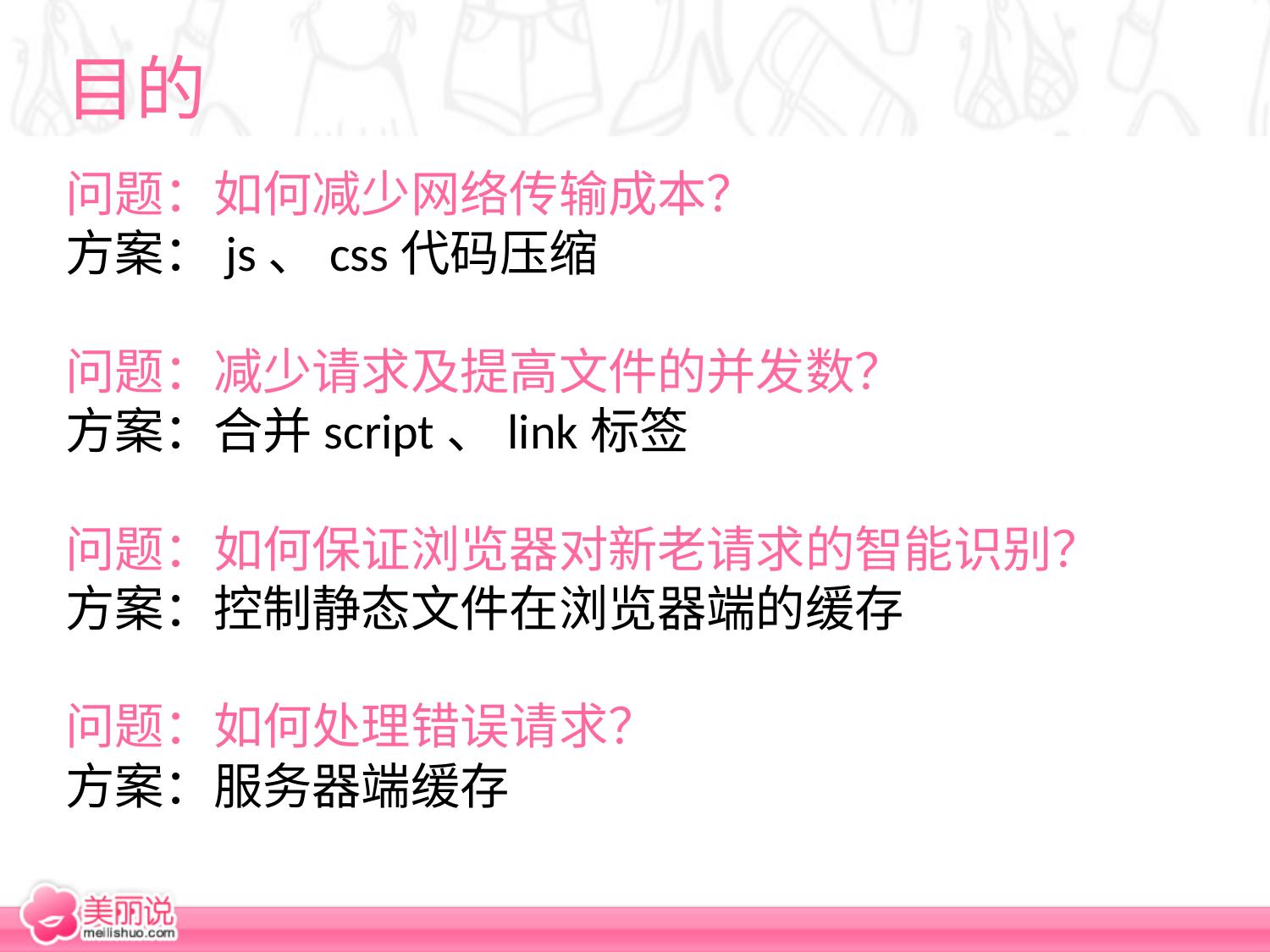

# 目的
问题：如何减少网络传输成本？
方案：js、css代码压缩

问题：减少请求及提高文件的并发数？
方案：合并script、link标签

问题：如何保证浏览器对新老请求的智能识别？
方案：控制静态文件在浏览器端的缓存

问题：如何处理错误请求？
方案：服务器端缓存